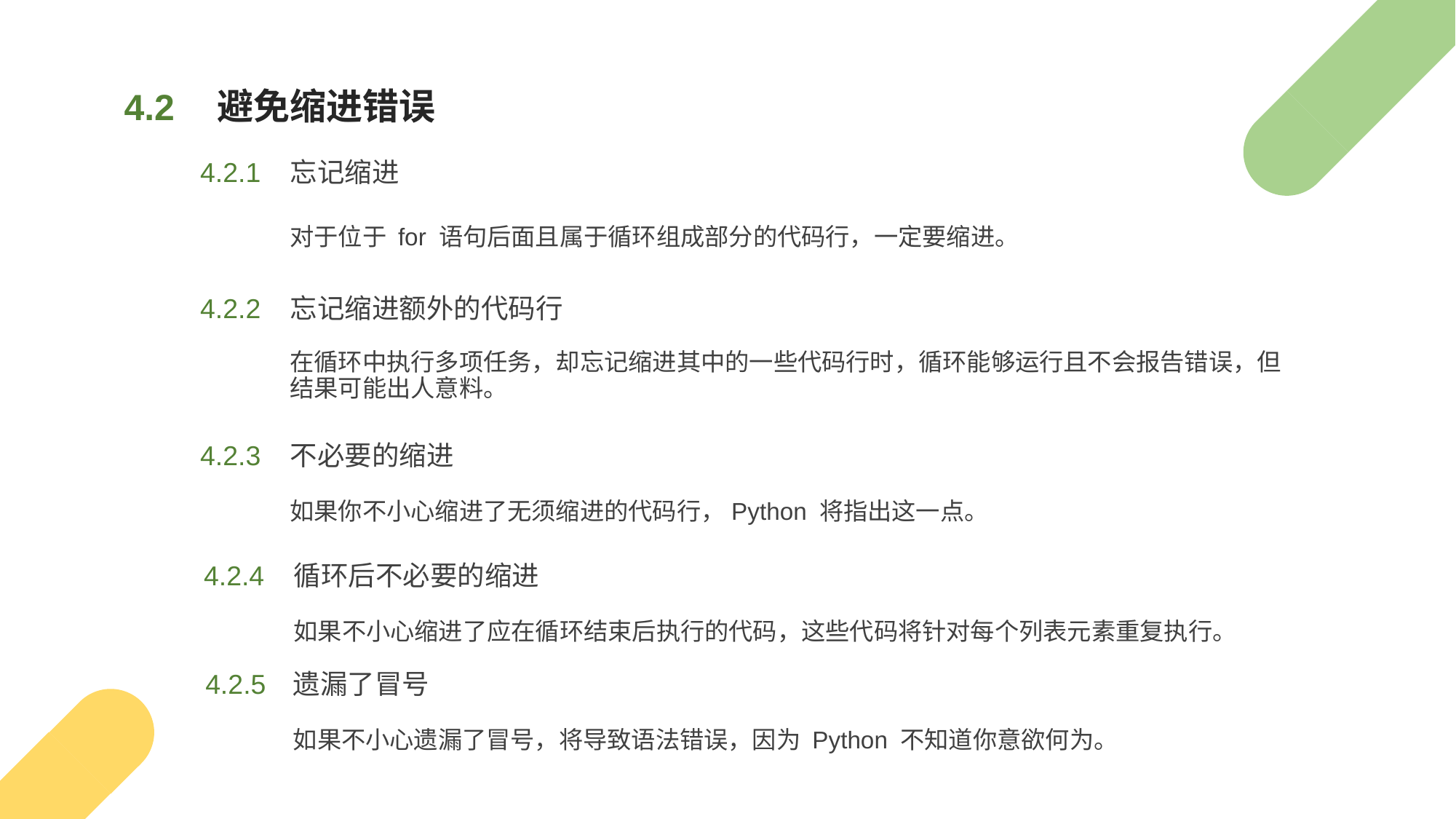

# 避免缩进错误
4.2
4.2.1
忘记缩进
对于位于 for 语句后面且属于循环组成部分的代码行，一定要缩进。
4.2.2
忘记缩进额外的代码行
在循环中执行多项任务，却忘记缩进其中的一些代码行时，循环能够运行且不会报告错误，但结果可能出人意料。
不必要的缩进
4.2.3
如果你不小心缩进了无须缩进的代码行，Python 将指出这一点。
循环后不必要的缩进
4.2.4
如果不小心缩进了应在循环结束后执行的代码，这些代码将针对每个列表元素重复执行。
遗漏了冒号
4.2.5
如果不小心遗漏了冒号，将导致语法错误，因为 Python 不知道你意欲何为。